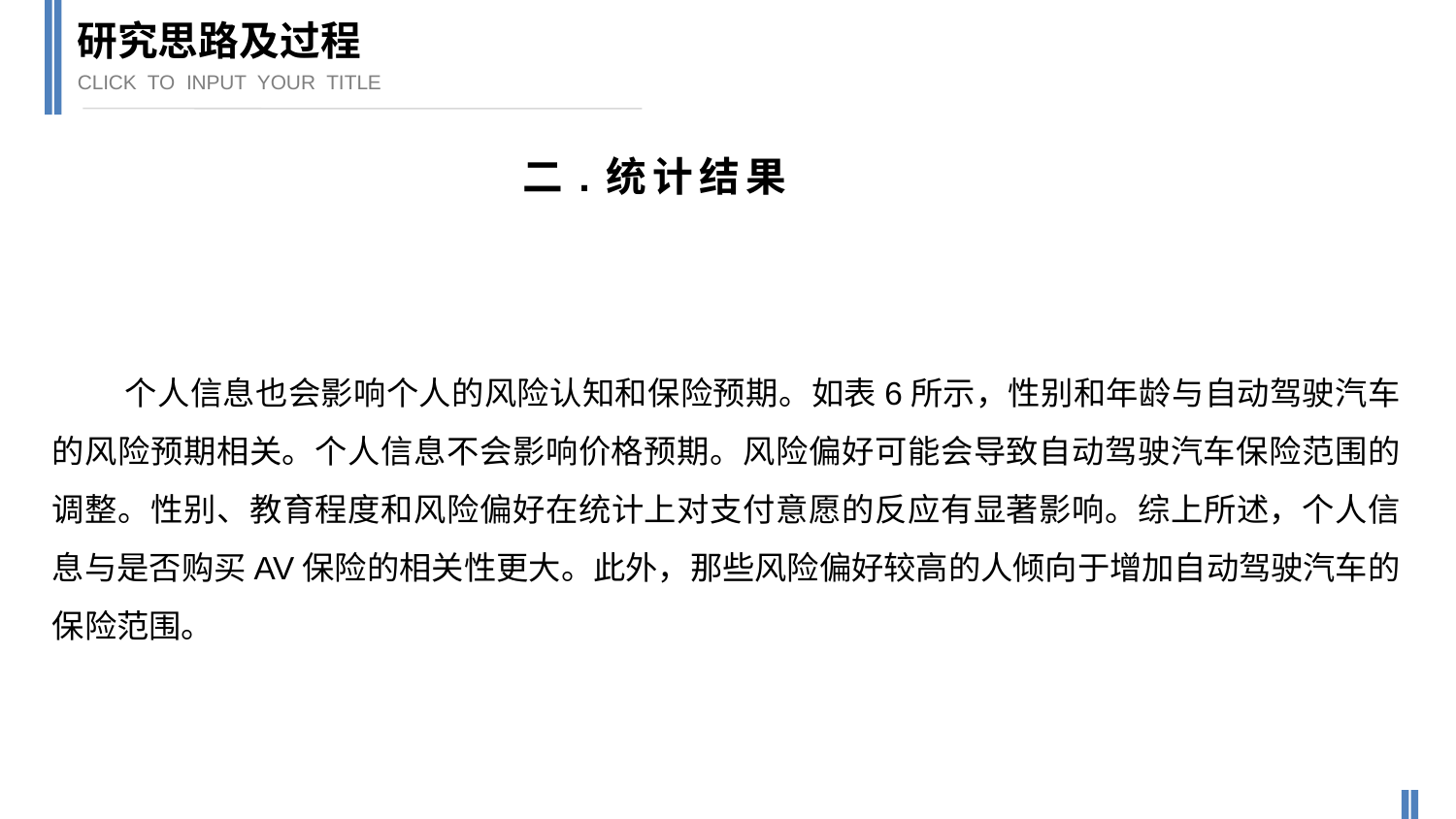

研究思路及过程
CLICK  TO  INPUT  YOUR  TITLE
二.统计结果
个人信息也会影响个人的风险认知和保险预期。如表6所示，性别和年龄与自动驾驶汽车的风险预期相关。个人信息不会影响价格预期。风险偏好可能会导致自动驾驶汽车保险范围的调整。性别、教育程度和风险偏好在统计上对支付意愿的反应有显著影响。综上所述，个人信息与是否购买AV保险的相关性更大。此外，那些风险偏好较高的人倾向于增加自动驾驶汽车的保险范围。